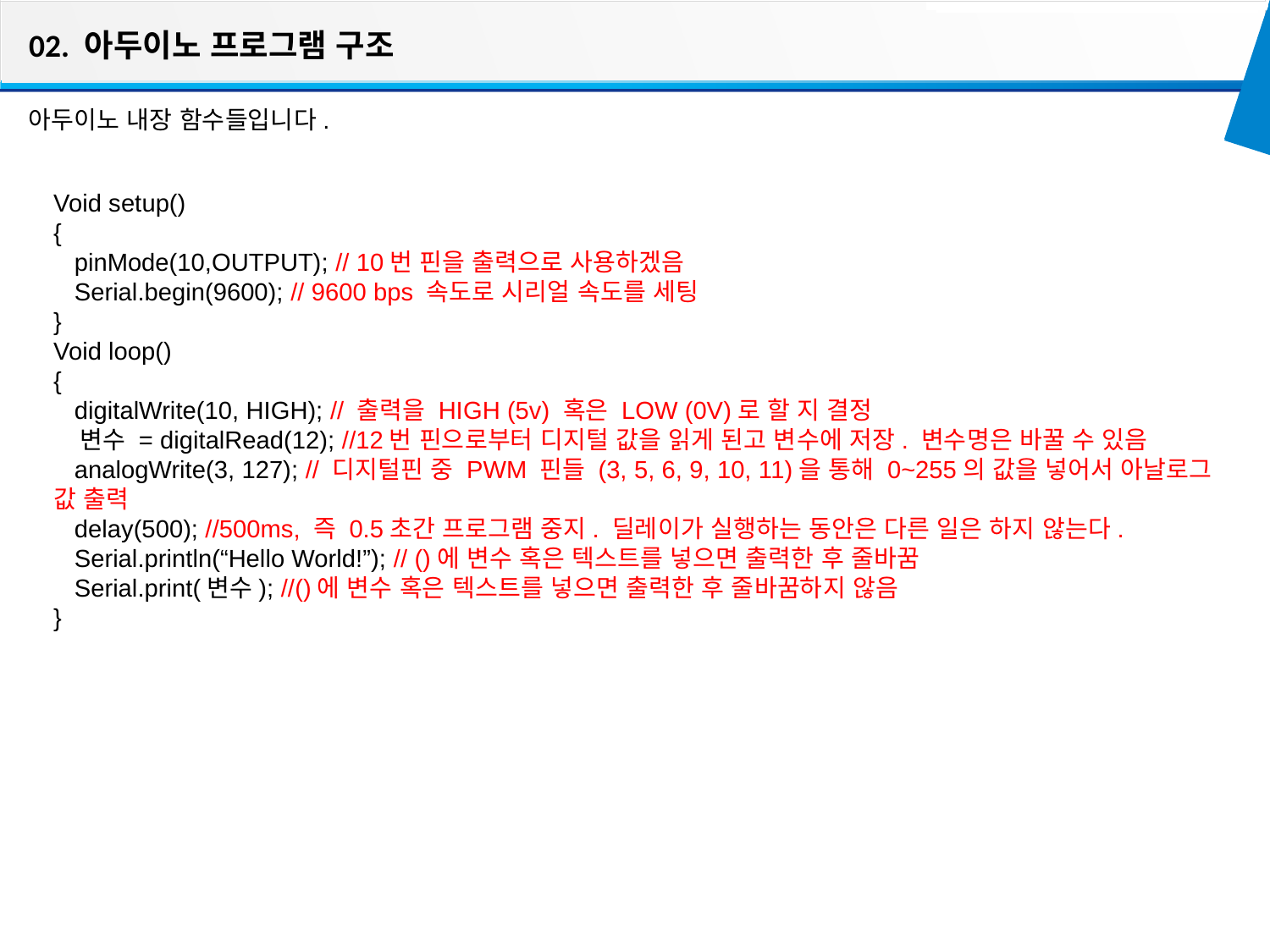

02. 아두이노 프로그램 구조

아두이노 내장 함수들입니다.
Void setup()
{
   pinMode(10,OUTPUT); // 10번 핀을 출력으로 사용하겠음
   Serial.begin(9600); // 9600 bps 속도로 시리얼 속도를 세팅
}
Void loop()
{
   digitalWrite(10, HIGH); // 출력을 HIGH (5v) 혹은 LOW (0V)로 할 지 결정
   변수 = digitalRead(12); //12번 핀으로부터 디지털 값을 읽게 된고 변수에 저장. 변수명은 바꿀 수 있음
   analogWrite(3, 127); // 디지털핀 중 PWM 핀들 (3, 5, 6, 9, 10, 11)을 통해 0~255의 값을 넣어서 아날로그 값 출력
   delay(500); //500ms, 즉 0.5초간 프로그램 중지. 딜레이가 실행하는 동안은 다른 일은 하지 않는다.
   Serial.println(“Hello World!”); // ()에 변수 혹은 텍스트를 넣으면 출력한 후 줄바꿈
   Serial.print(변수); //()에 변수 혹은 텍스트를 넣으면 출력한 후 줄바꿈하지 않음
}